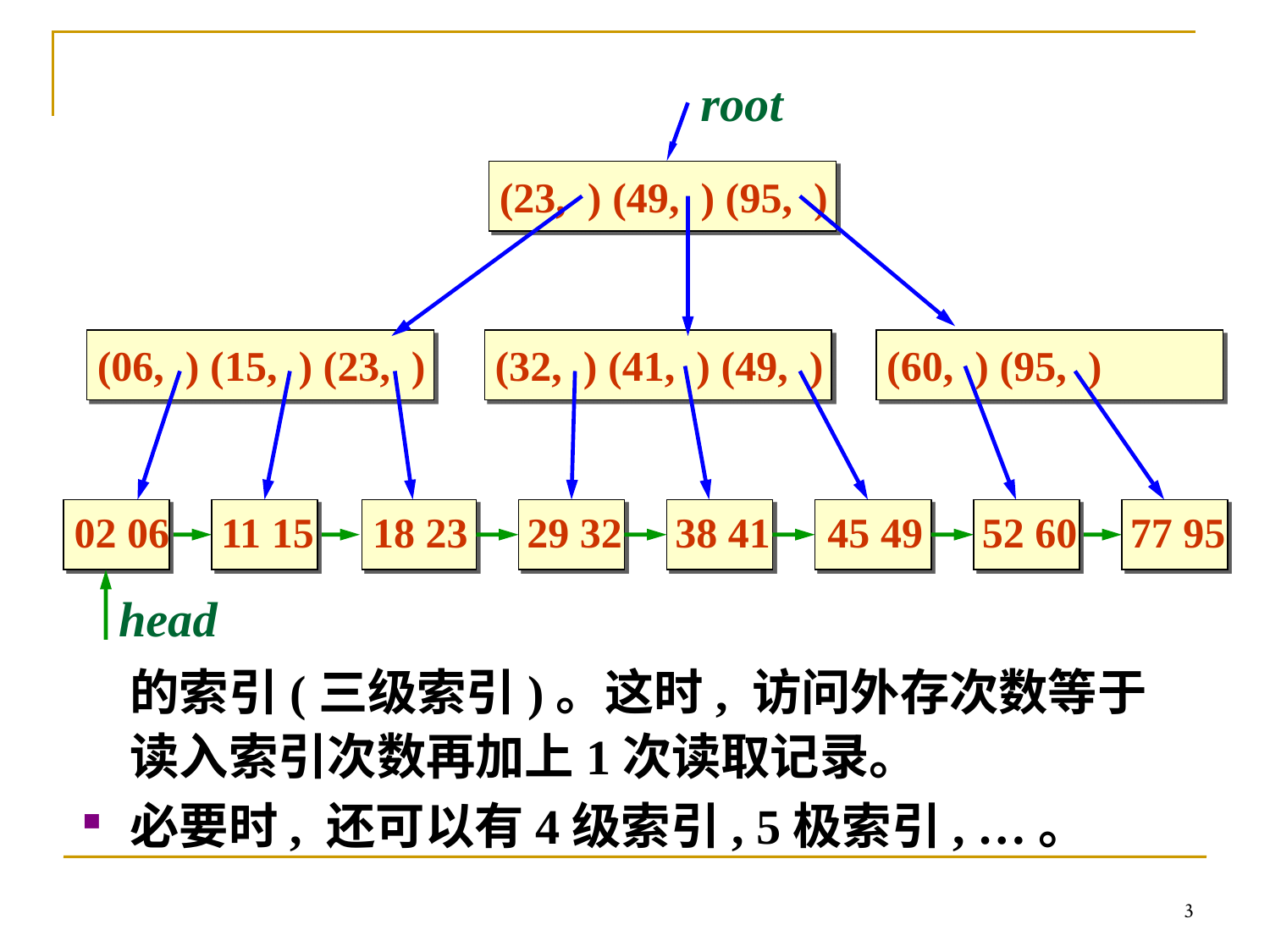

root

(23,  ) (49,  ) (95,  )

(06,  ) (15,  ) (23,  )
(32,  ) (41,  ) (49,  )
(60,  ) (95,  )

02 06

11 15

18 23

29 32

38 41

45 49
52 60

77 95

head
	的索引(三级索引)。这时, 访问外存次数等于读入索引次数再加上1次读取记录。
必要时, 还可以有4级索引, 5极索引, …。
3